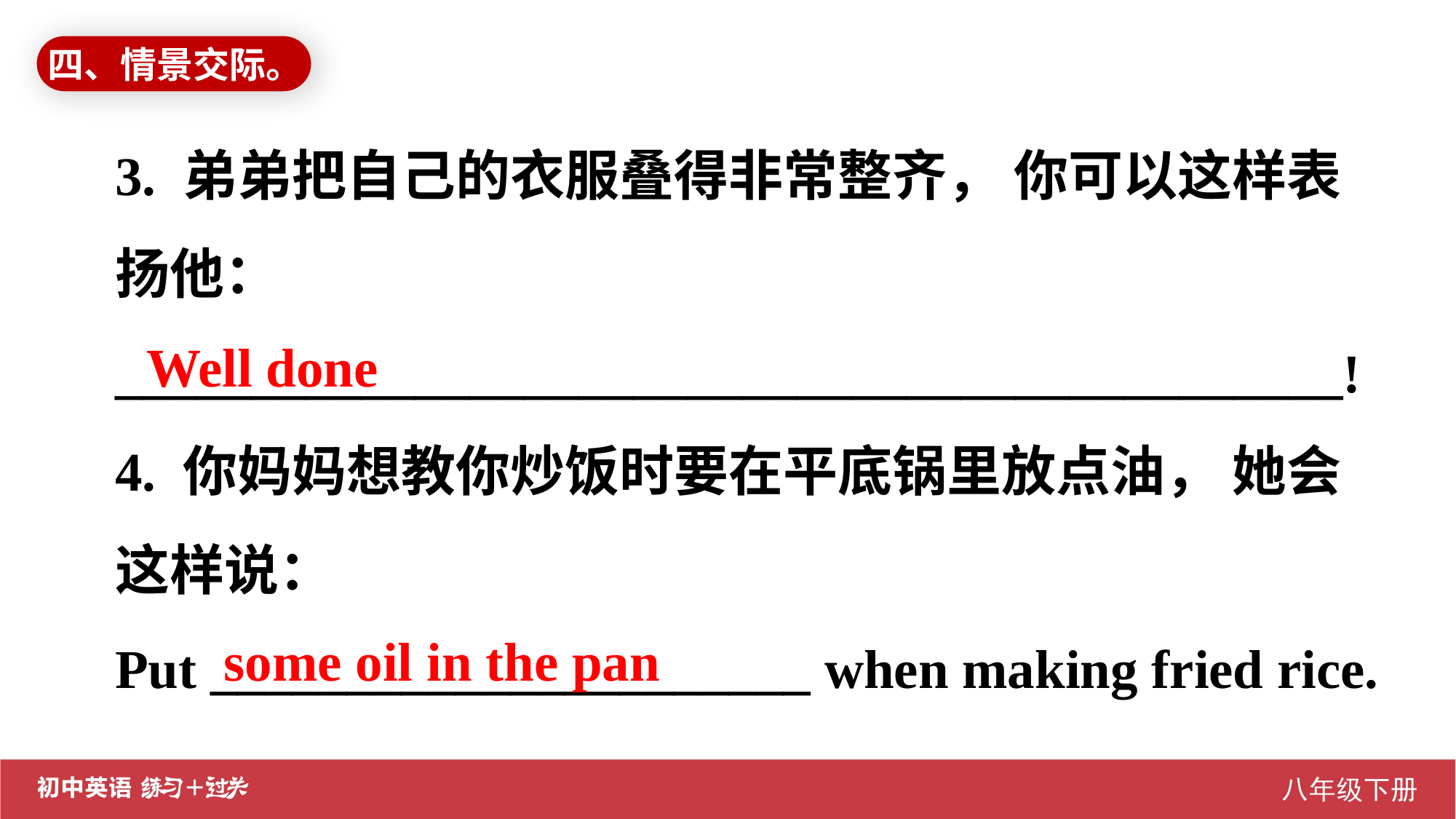

四、情景交际。
3. 弟弟把自己的衣服叠得非常整齐， 你可以这样表扬他：
_____________________________________________!
4. 你妈妈想教你炒饭时要在平底锅里放点油， 她会这样说：
Put ______________________ when making fried rice.

Well done
some oil in the pan